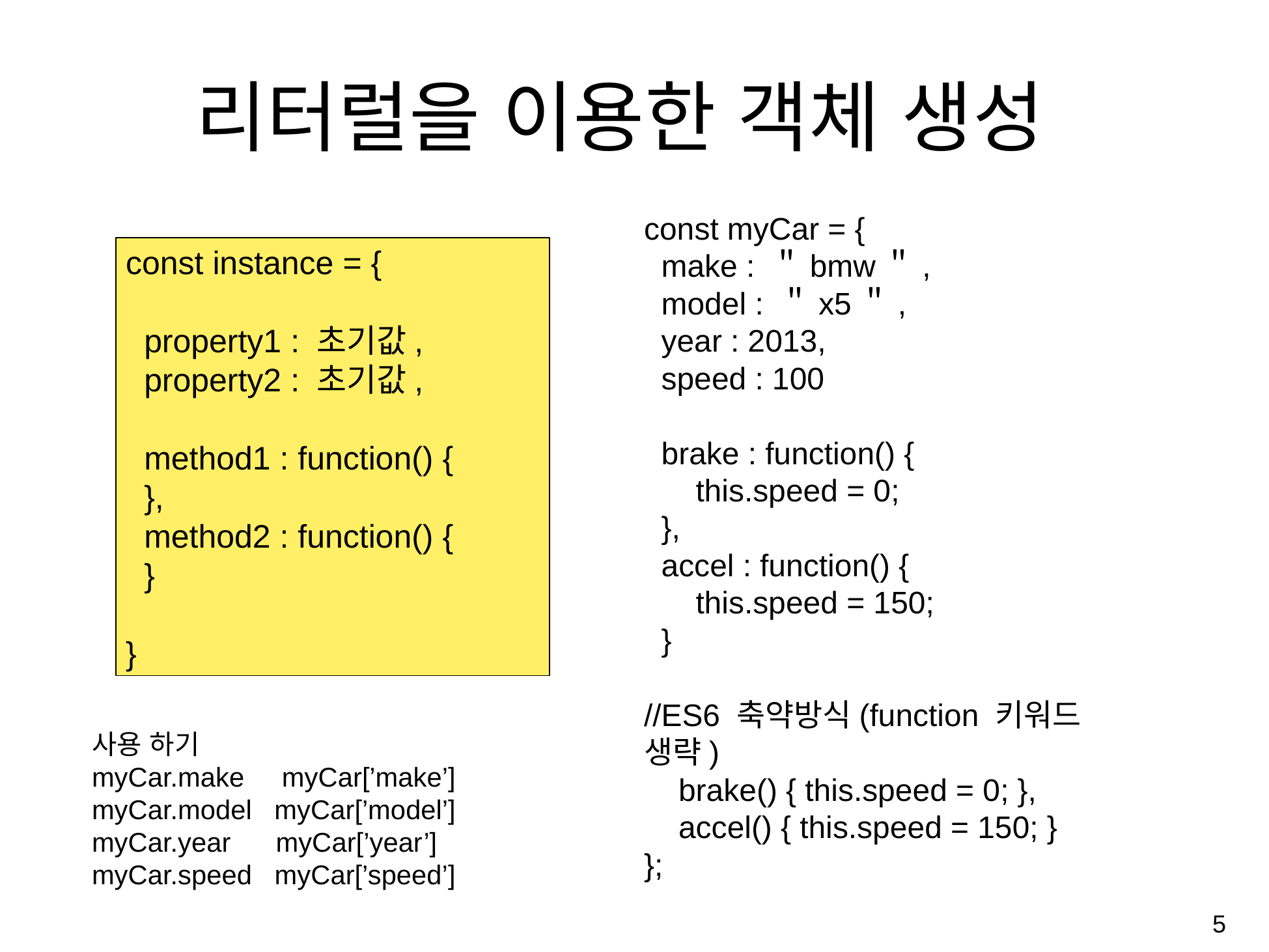

# 리터럴을 이용한 객체 생성
const myCar = {
  make : ＂bmw＂,
  model : ＂x5＂,
  year : 2013,
  speed : 100

  brake : function() {
      this.speed = 0;
  },
  accel : function() {
      this.speed = 150;
  }

//ES6 축약방식(function 키워드 생략)
    brake() { this.speed = 0; },
    accel() { this.speed = 150; }
};
const instance = {

  property1 : 초기값,
  property2 : 초기값,

  method1 : function() {
  },
  method2 : function() {
  }

}
사용 하기
myCar.make     myCar[’make’]
myCar.model   myCar[’model’]
myCar.year      myCar[’year’]
myCar.speed   myCar[’speed’]
5